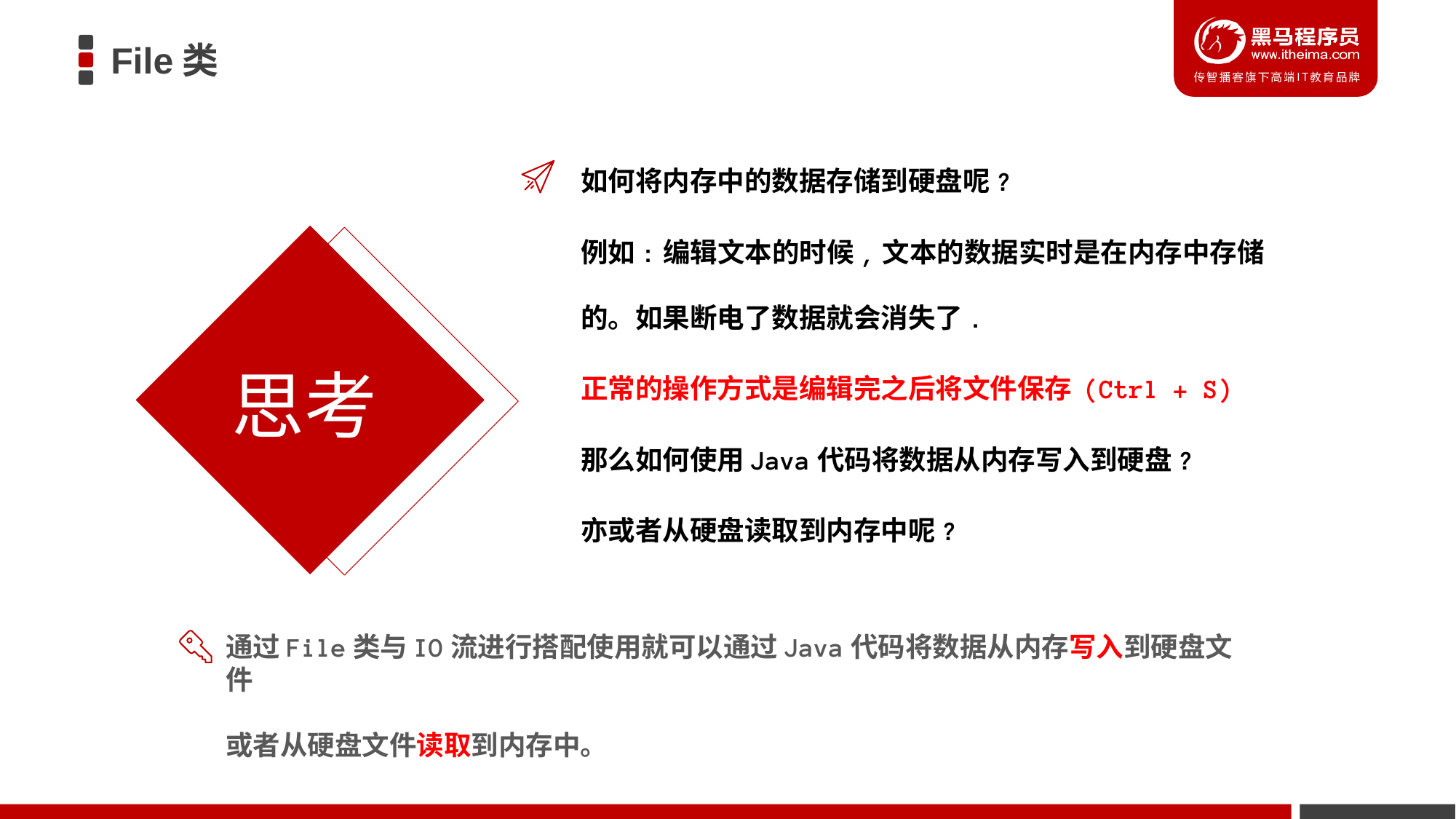

# File类
如何将内存中的数据存储到硬盘呢?
例如:编辑文本的时候,文本的数据实时是在内存中存储的。如果断电了数据就会消失了.
正常的操作方式是编辑完之后将文件保存 (Ctrl + S)
那么如何使用Java代码将数据从内存写入到硬盘?
亦或者从硬盘读取到内存中呢?

通过File类与IO流进行搭配使用就可以通过Java代码将数据从内存写入到硬盘文件

或者从硬盘文件读取到内存中。